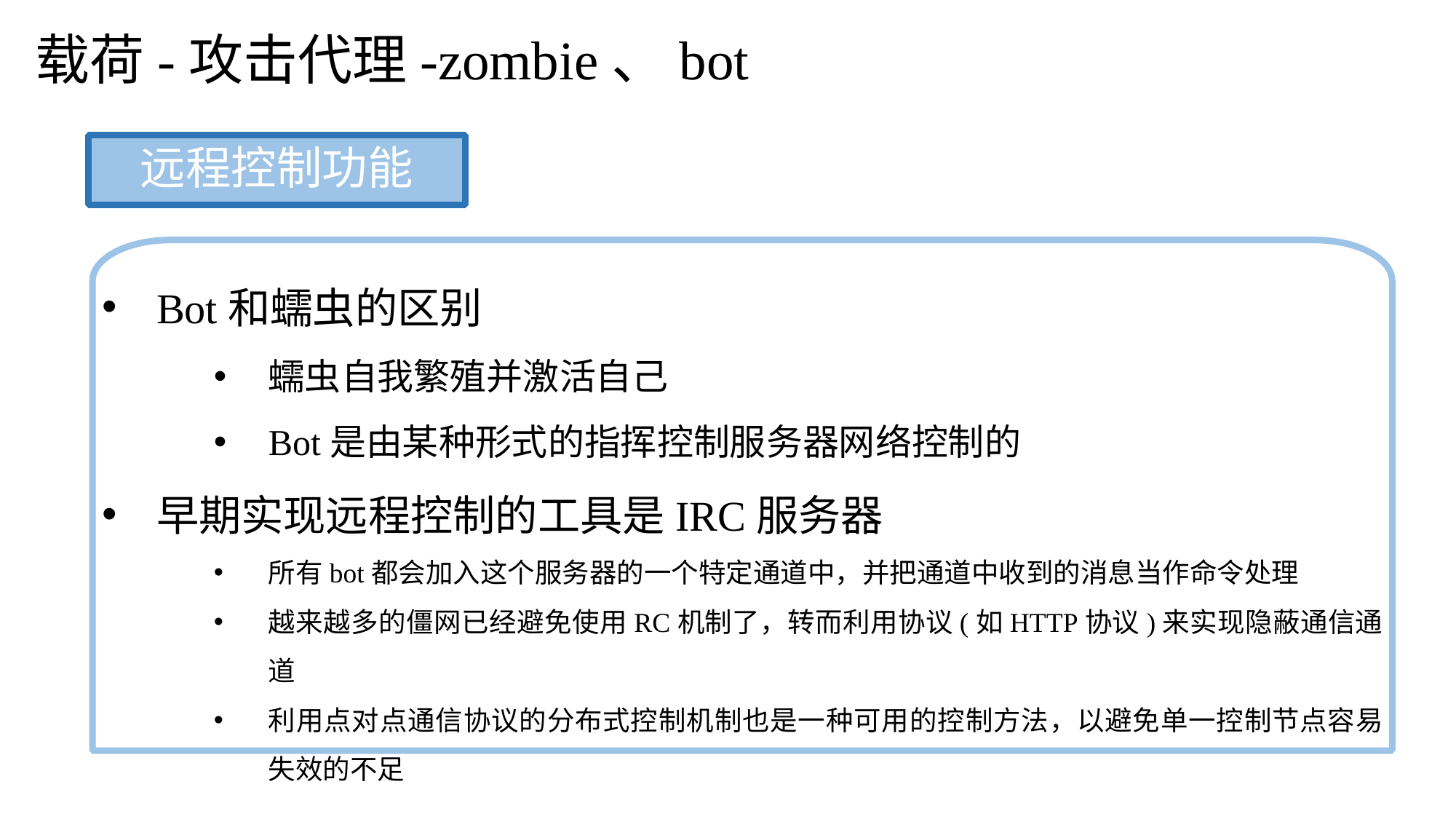

载荷-攻击代理-zombie、bot

远程控制功能
Bot和蠕虫的区别
蠕虫自我繁殖并激活自己
Bot是由某种形式的指挥控制服务器网络控制的
早期实现远程控制的工具是IRC服务器
所有bot都会加入这个服务器的一个特定通道中，并把通道中收到的消息当作命令处理
越来越多的僵网已经避免使用RC机制了，转而利用协议(如HTTP协议)来实现隐蔽通信通道
利用点对点通信协议的分布式控制机制也是一种可用的控制方法，以避免单一控制节点容易失效的不足